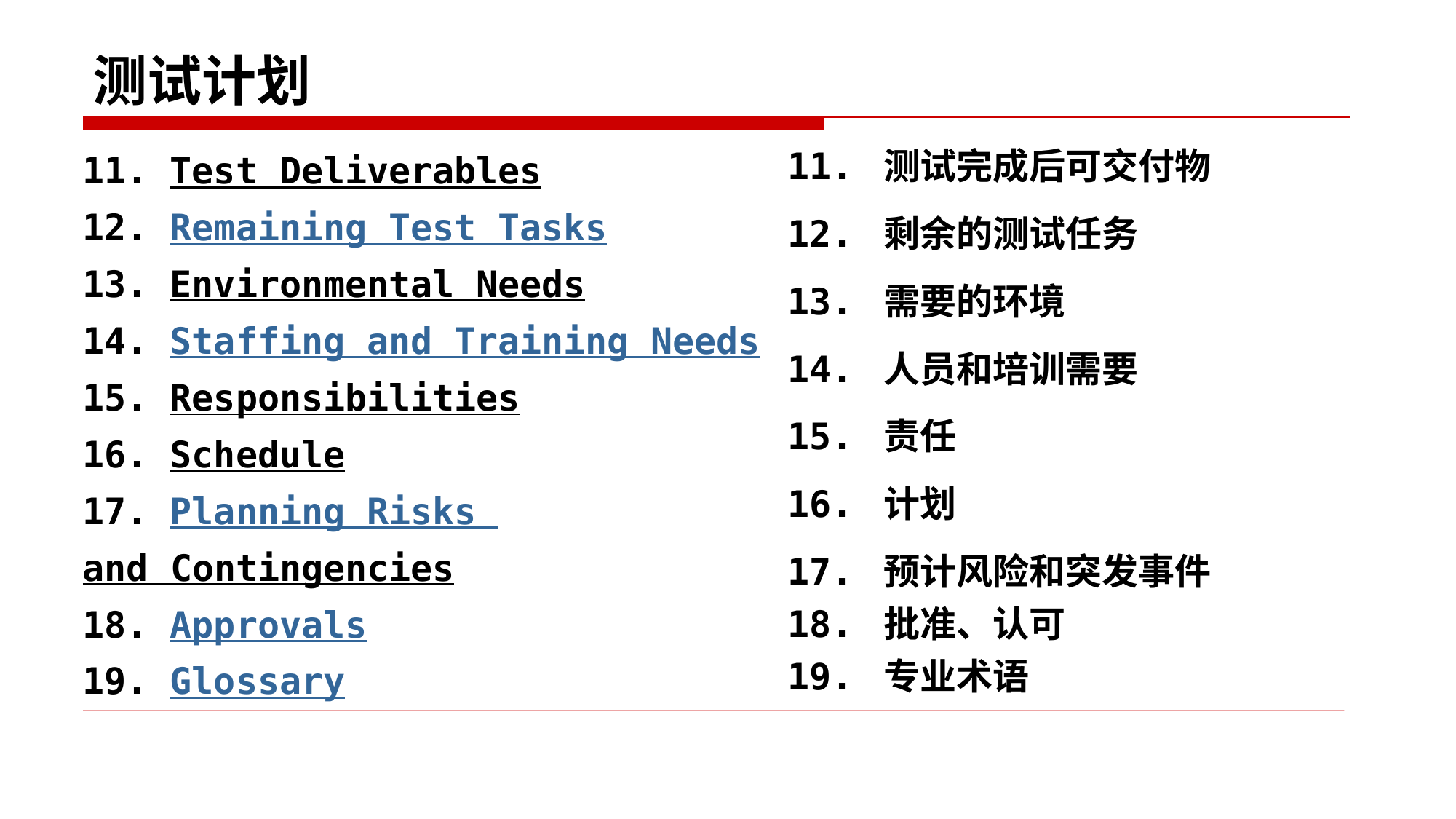

# 测试计划
11. Test Deliverables
12. Remaining Test Tasks
13. Environmental Needs
14. Staffing and Training Needs
15. Responsibilities
16. Schedule
17. Planning Risks and Contingencies
18. Approvals
19. Glossary
11. 测试完成后可交付物
12. 剩余的测试任务
13. 需要的环境
14. 人员和培训需要
15. 责任
16. 计划
17. 预计风险和突发事件
18. 批准、认可
19. 专业术语